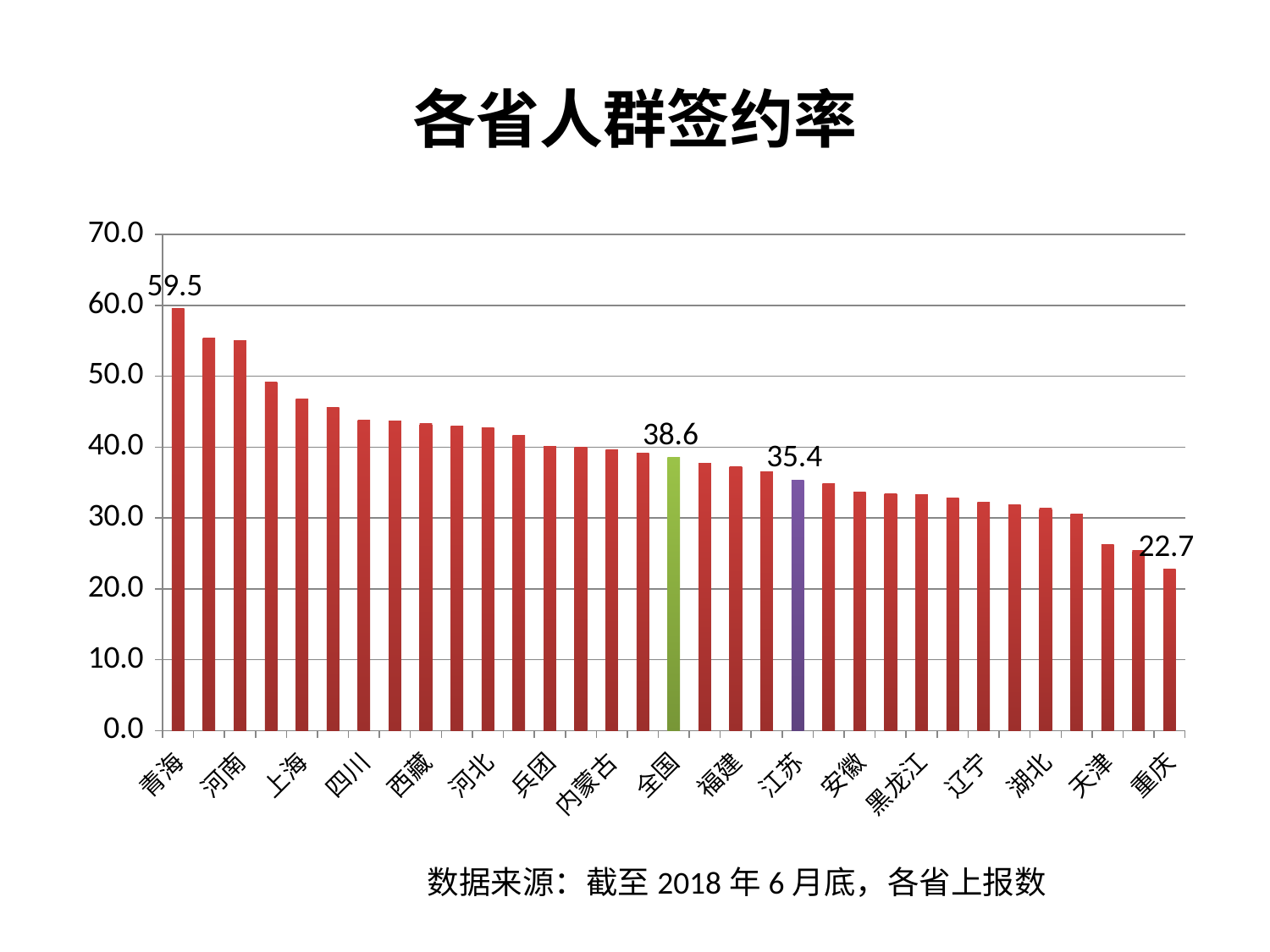

# 各省人群签约率

### Chart

| Category | 人群签约率 |
|---|---|
| 青海 | 59.51545530492899 |
| 新疆 | 55.432692307692314 |
| 河南 | 55.037143366058615 |
| 山西 | 49.17155584528466 |
| 上海 | 46.83949898048354 |
| 云南 | 45.647206791740906 |
| 四川 | 43.77874606632777 |
| 广西 | 43.73914840843324 |
| 西藏 | 43.30400782013686 |
| 甘肃 | 42.94403427565893 |
| 河北 | 42.74323022583753 |
| 陕西 | 41.60822567888216 |
| 兵团 | 40.05912786400591 |
| 宁夏 | 39.99110979404356 |
| 内蒙古 | 39.66547192353644 |
| 北京 | 39.11109051304631 |
| 全国 | 38.572516882345056 |
| 贵州 | 37.74683544303798 |
| 福建 | 37.26381001548786 |
| 湖南 | 36.49872130280138 |
| 江苏 | 35.37968288027545 |
| 广东 | 34.90953723065733 |
| 安徽 | 33.71199896727554 |
| 江西 | 33.47995557781503 |
| 黑龙江 | 33.25453733616999 |
| 山东 | 32.871905449663345 |
| 辽宁 | 32.18739932808688 |
| 吉林 | 31.819498768651318 |
| 湖北 | 31.429780750021163 |
| 浙江 | 30.533946586413798 |
| 天津 | 26.238624873609712 |
| 海南 | 25.43888343692073 |
| 重庆 | 22.742782152230973 |
数据来源：截至2018年6月底，各省上报数